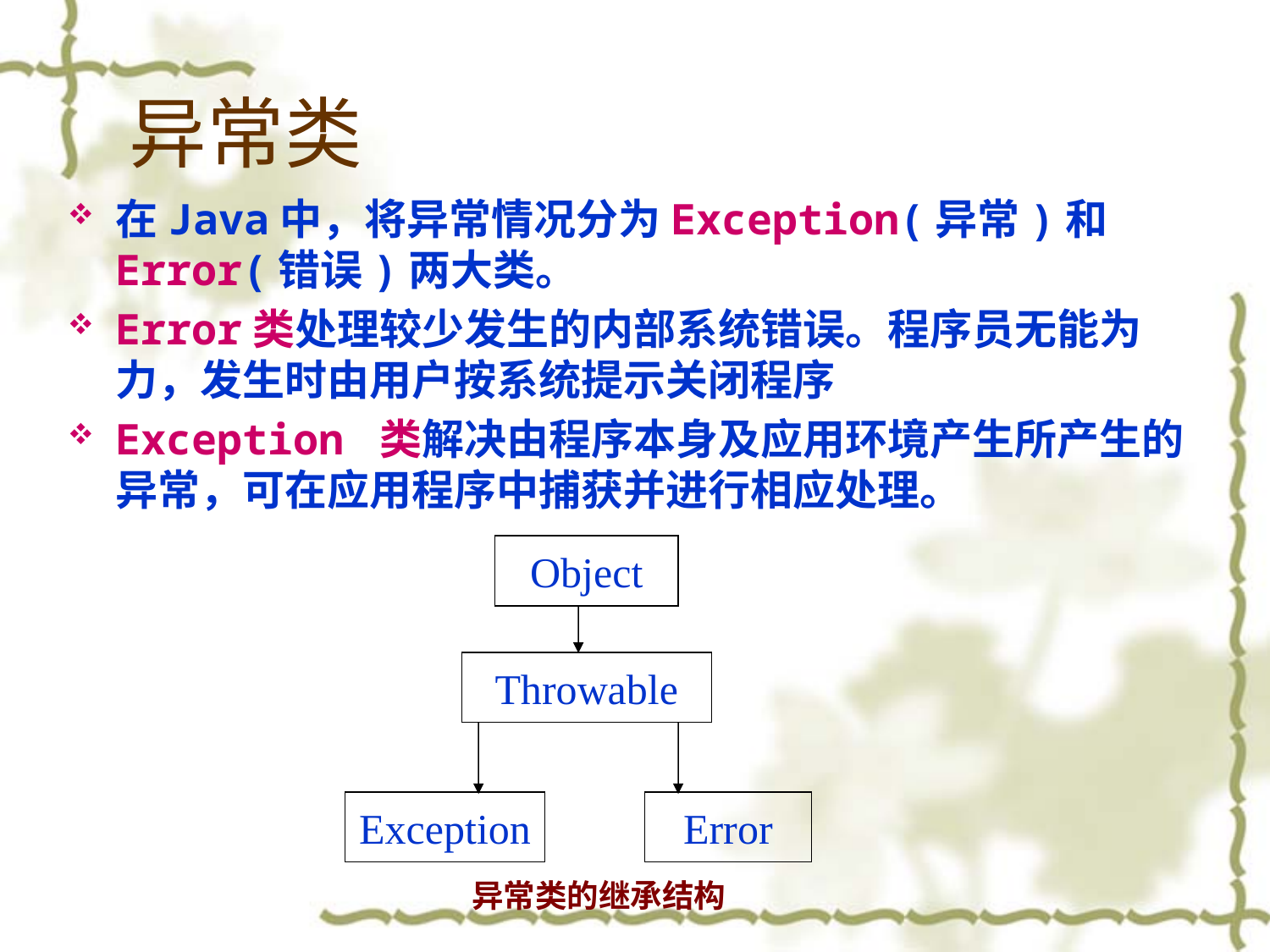

# 异常类
在Java中，将异常情况分为Exception(异常)和Error(错误)两大类。
Error类处理较少发生的内部系统错误。程序员无能为力，发生时由用户按系统提示关闭程序
Exception 类解决由程序本身及应用环境产生所产生的异常，可在应用程序中捕获并进行相应处理。

Object

Throwable

Exception
Error
 异常类的继承结构